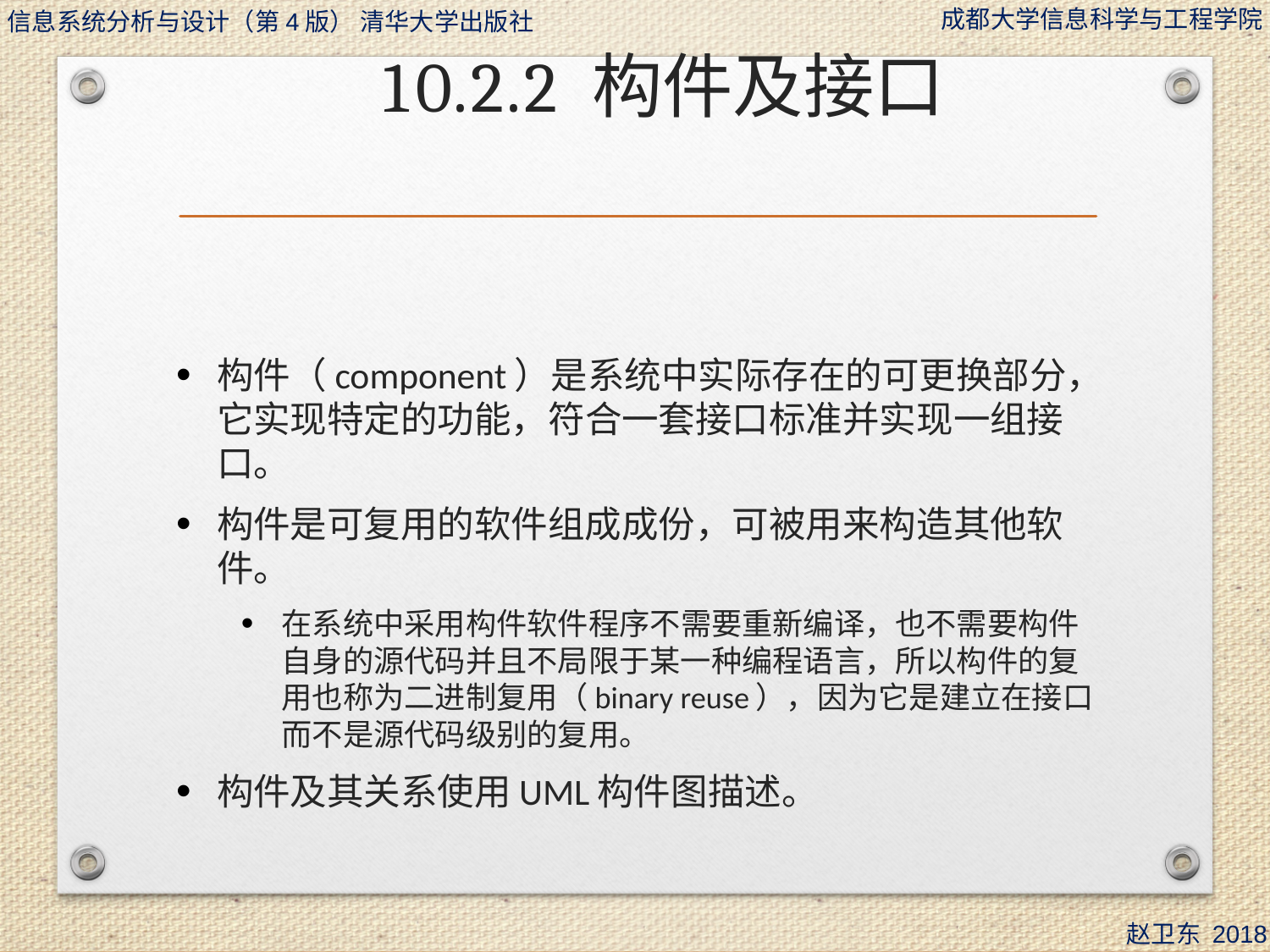

# 10.2.2 构件及接口
构件（component）是系统中实际存在的可更换部分，它实现特定的功能，符合一套接口标准并实现一组接口。
构件是可复用的软件组成成份，可被用来构造其他软件。
在系统中采用构件软件程序不需要重新编译，也不需要构件自身的源代码并且不局限于某一种编程语言，所以构件的复用也称为二进制复用（binary reuse），因为它是建立在接口而不是源代码级别的复用。
构件及其关系使用UML构件图描述。